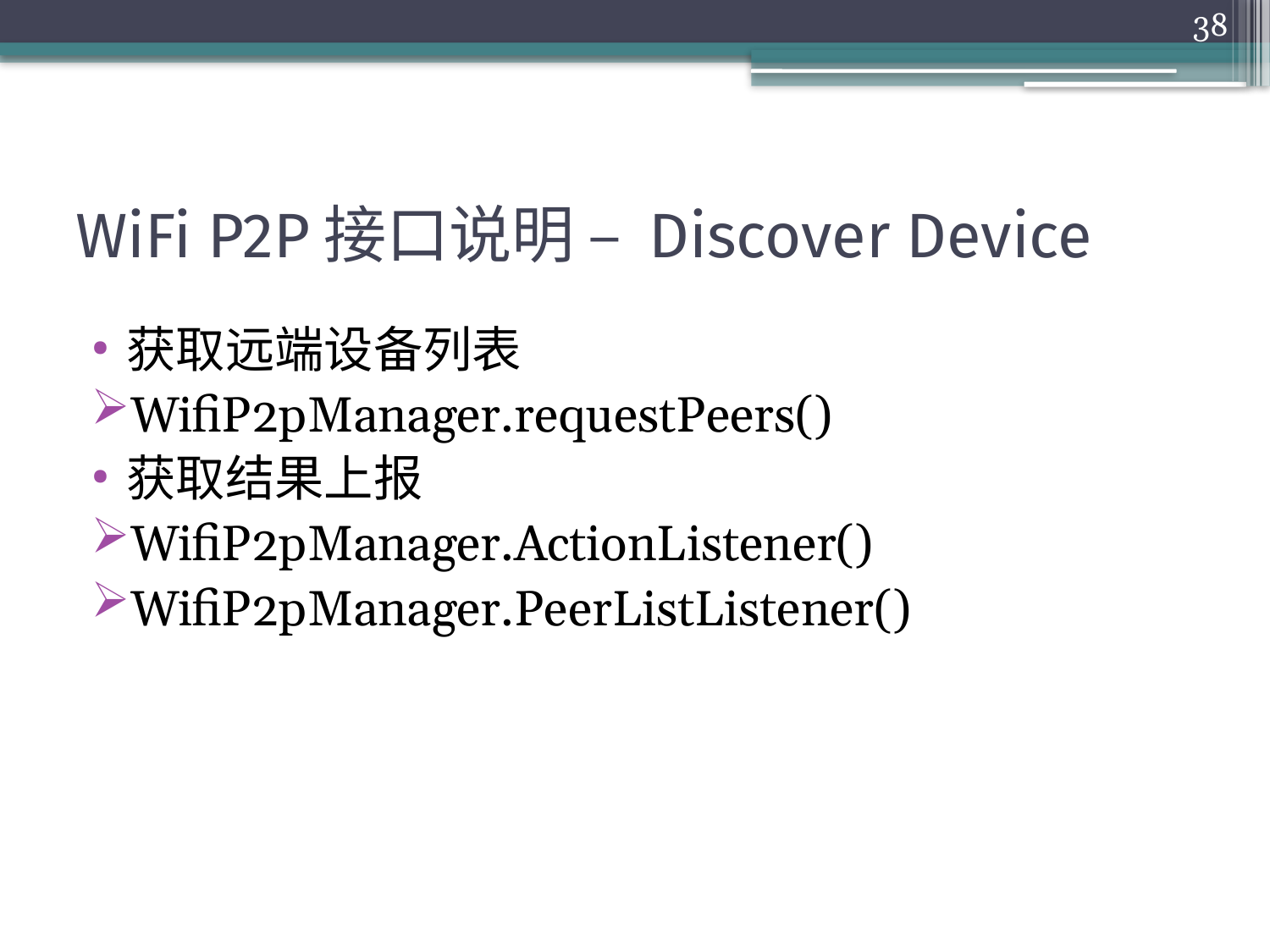

38
# WiFi P2P接口说明 – Discover Device
获取远端设备列表
WifiP2pManager.requestPeers()
获取结果上报
WifiP2pManager.ActionListener()
WifiP2pManager.PeerListListener()